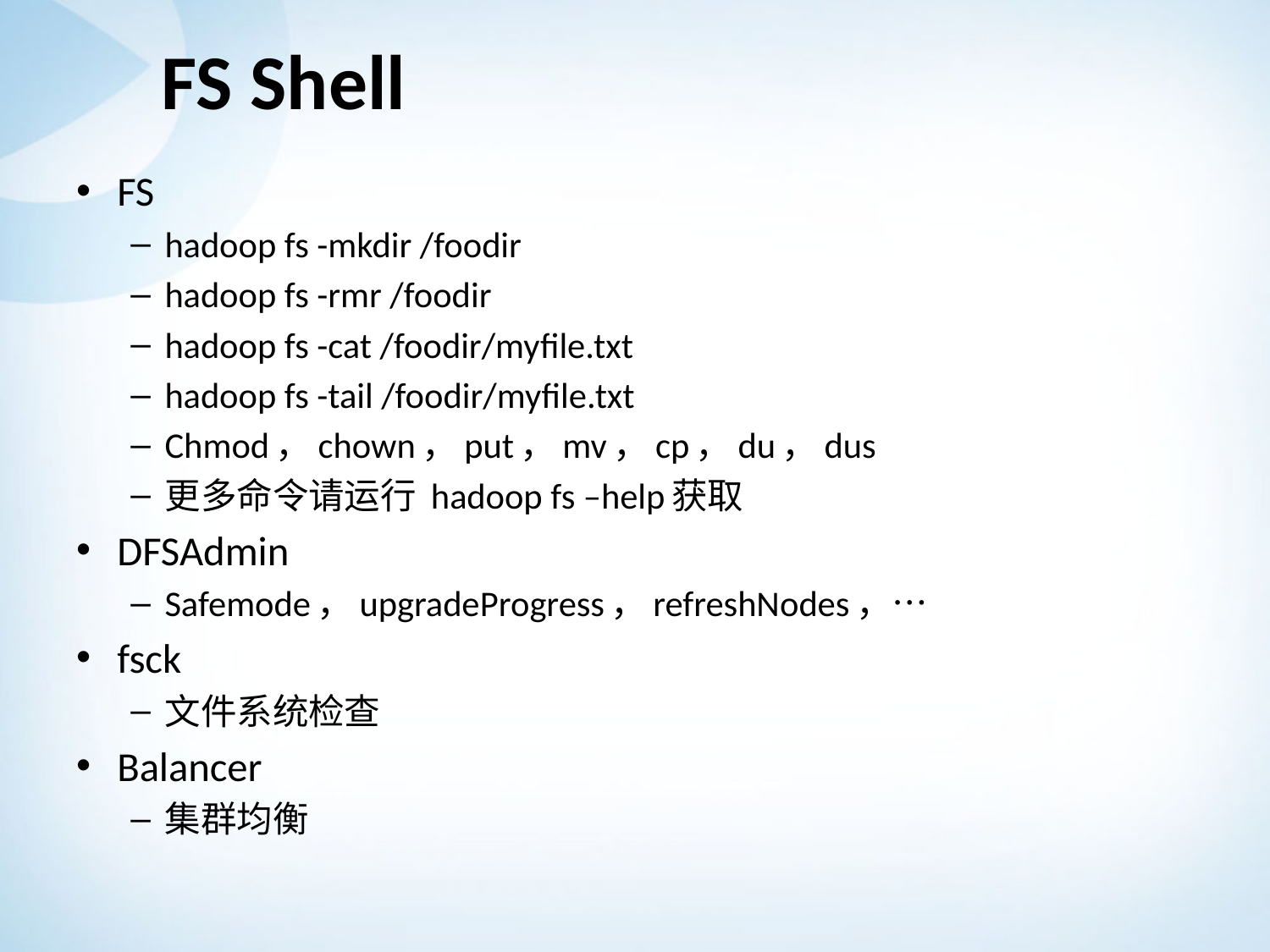

# FS Shell
FS
hadoop fs -mkdir /foodir
hadoop fs -rmr /foodir
hadoop fs -cat /foodir/myfile.txt
hadoop fs -tail /foodir/myfile.txt
Chmod，chown，put，mv，cp，du，dus
更多命令请运行 hadoop fs –help获取
DFSAdmin
Safemode，upgradeProgress，refreshNodes，…
fsck
文件系统检查
Balancer
集群均衡